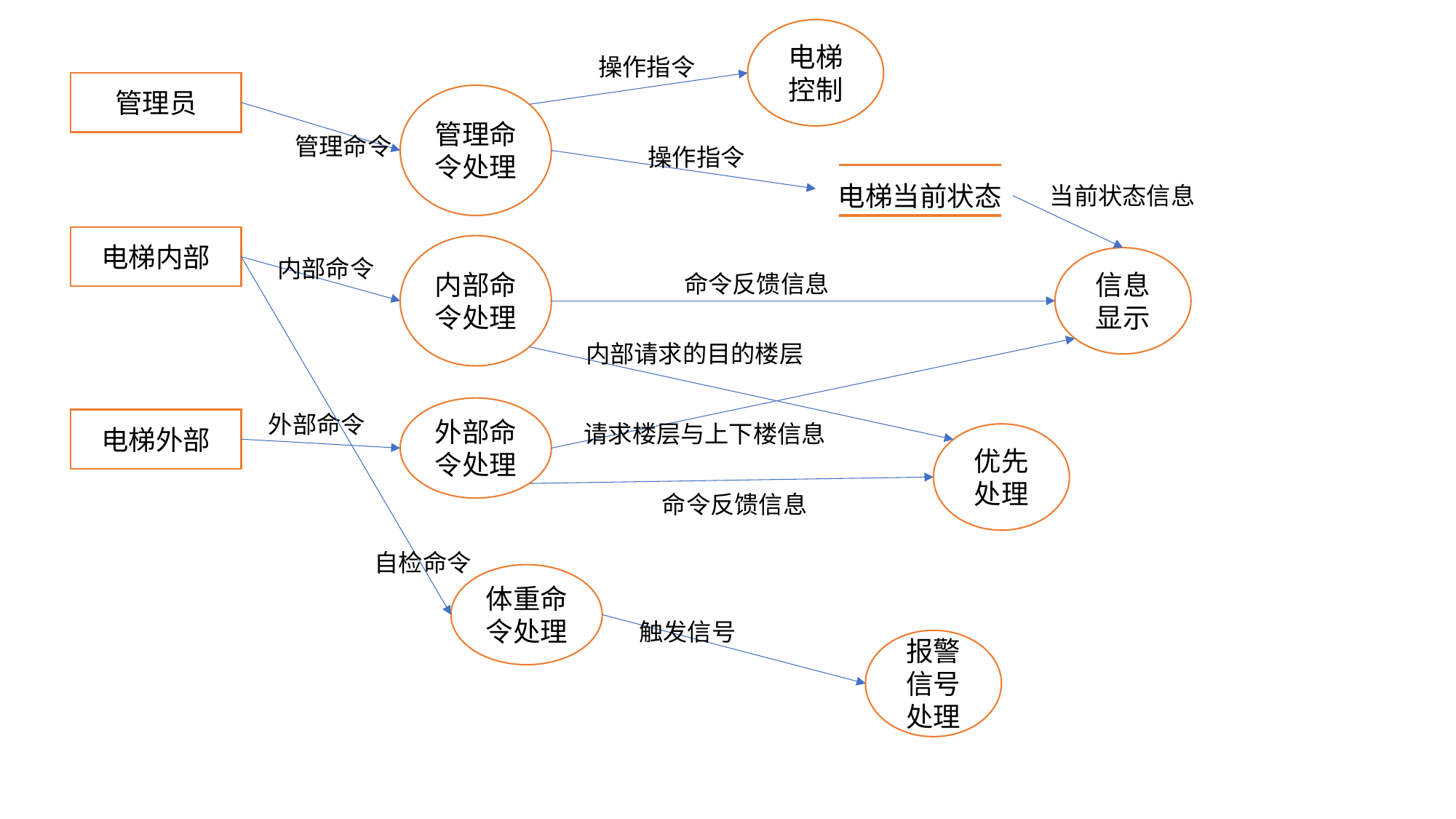

电梯控制
操作指令
管理员
管理命令处理
管理命令
操作指令
电梯当前状态
当前状态信息
电梯内部
内部命令处理
信息显示
内部命令
命令反馈信息
内部请求的目的楼层
外部命令处理
外部命令
电梯外部
请求楼层与上下楼信息
优先处理
命令反馈信息
自检命令
体重命令处理
触发信号
报警信号处理